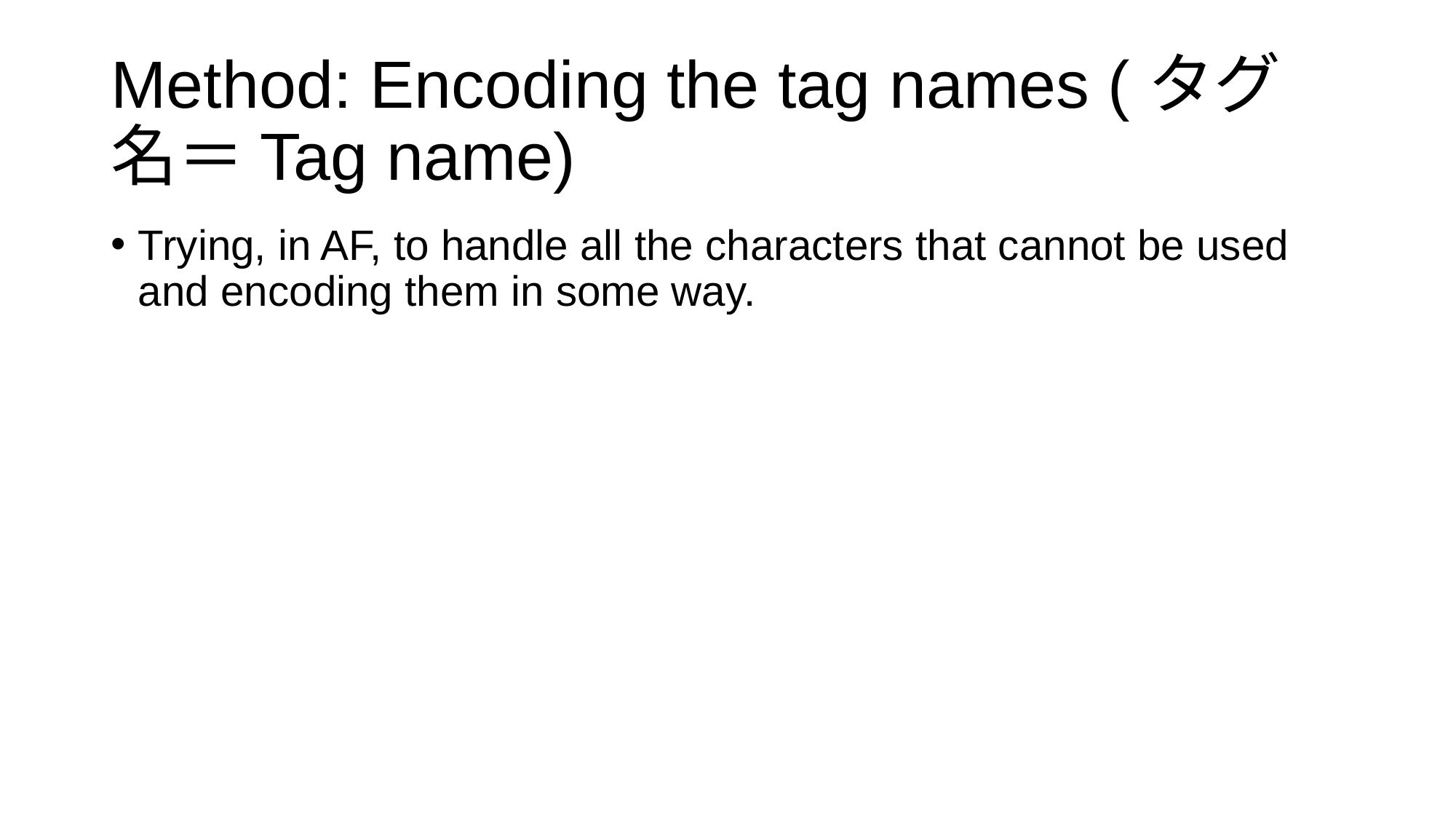

# Method: Encoding the tag names (タグ名＝Tag name)
Trying, in AF, to handle all the characters that cannot be used and encoding them in some way.